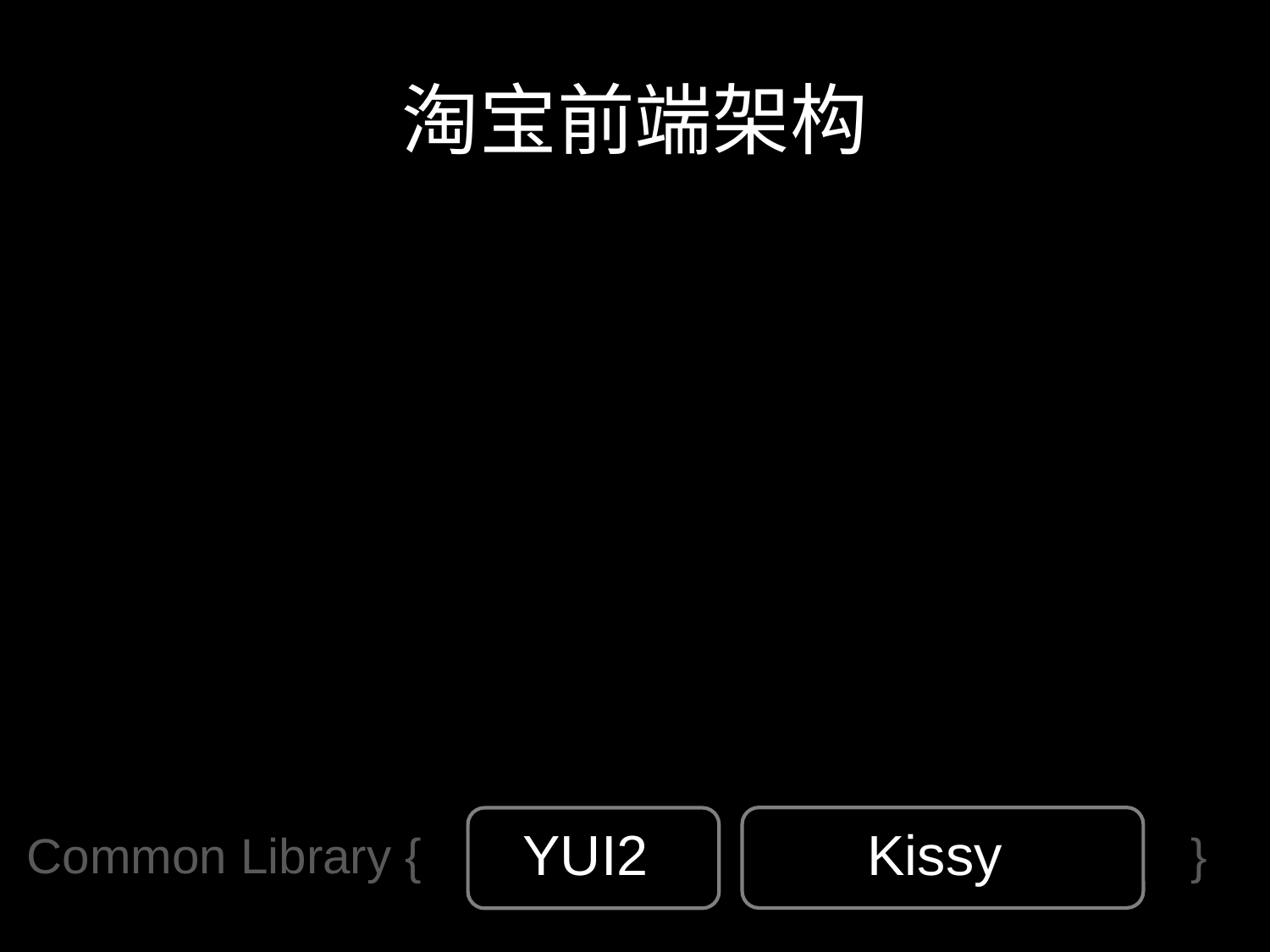

# 淘宝前端架构
Kissy
YUI2
Common Library {                                                        }